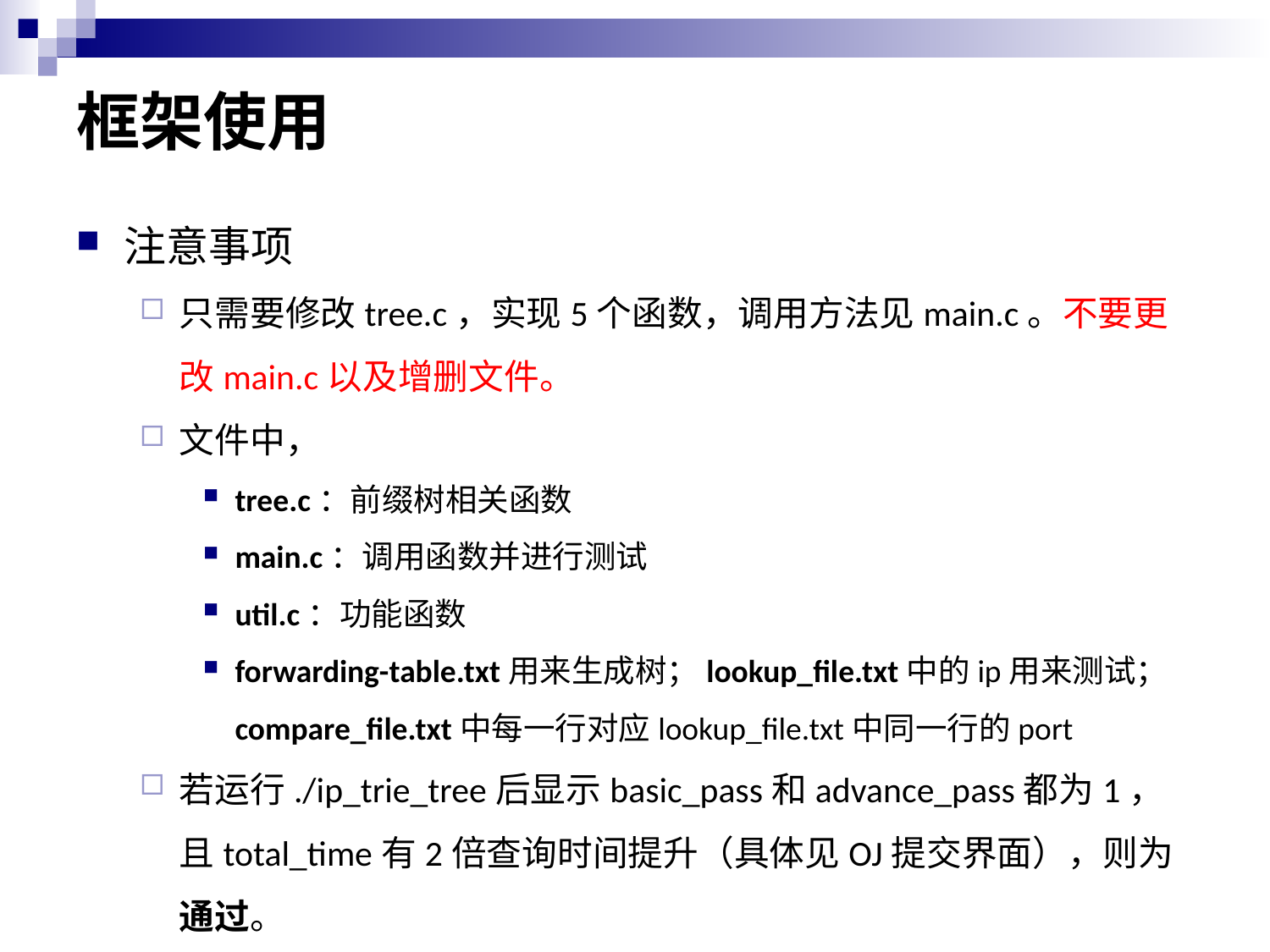

# 框架使用
注意事项
只需要修改tree.c，实现5个函数，调用方法见main.c。不要更改main.c以及增删文件。
文件中，
tree.c：前缀树相关函数
main.c：调用函数并进行测试
util.c：功能函数
forwarding-table.txt用来生成树；lookup_file.txt中的ip用来测试；compare_file.txt中每一行对应lookup_file.txt中同一行的port
若运行./ip_trie_tree后显示basic_pass和advance_pass都为1，且total_time有2倍查询时间提升（具体见OJ提交界面），则为通过。
12